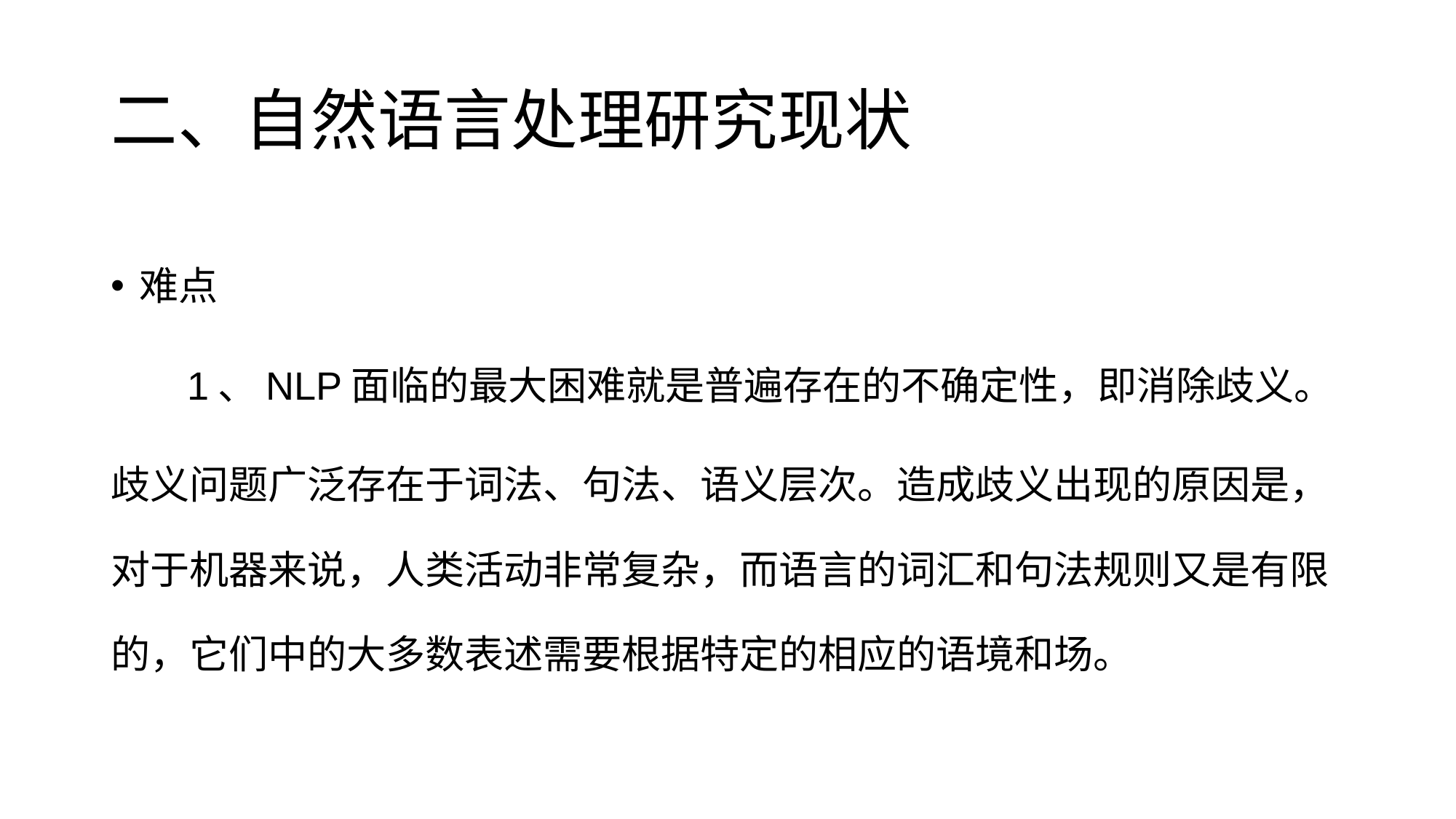

# 二、自然语言处理研究现状
难点
       1、NLP面临的最大困难就是普遍存在的不确定性，即消除歧义。
歧义问题广泛存在于词法、句法、语义层次。造成歧义出现的原因是，对于机器来说，人类活动非常复杂，而语言的词汇和句法规则又是有限的，它们中的大多数表述需要根据特定的相应的语境和场。